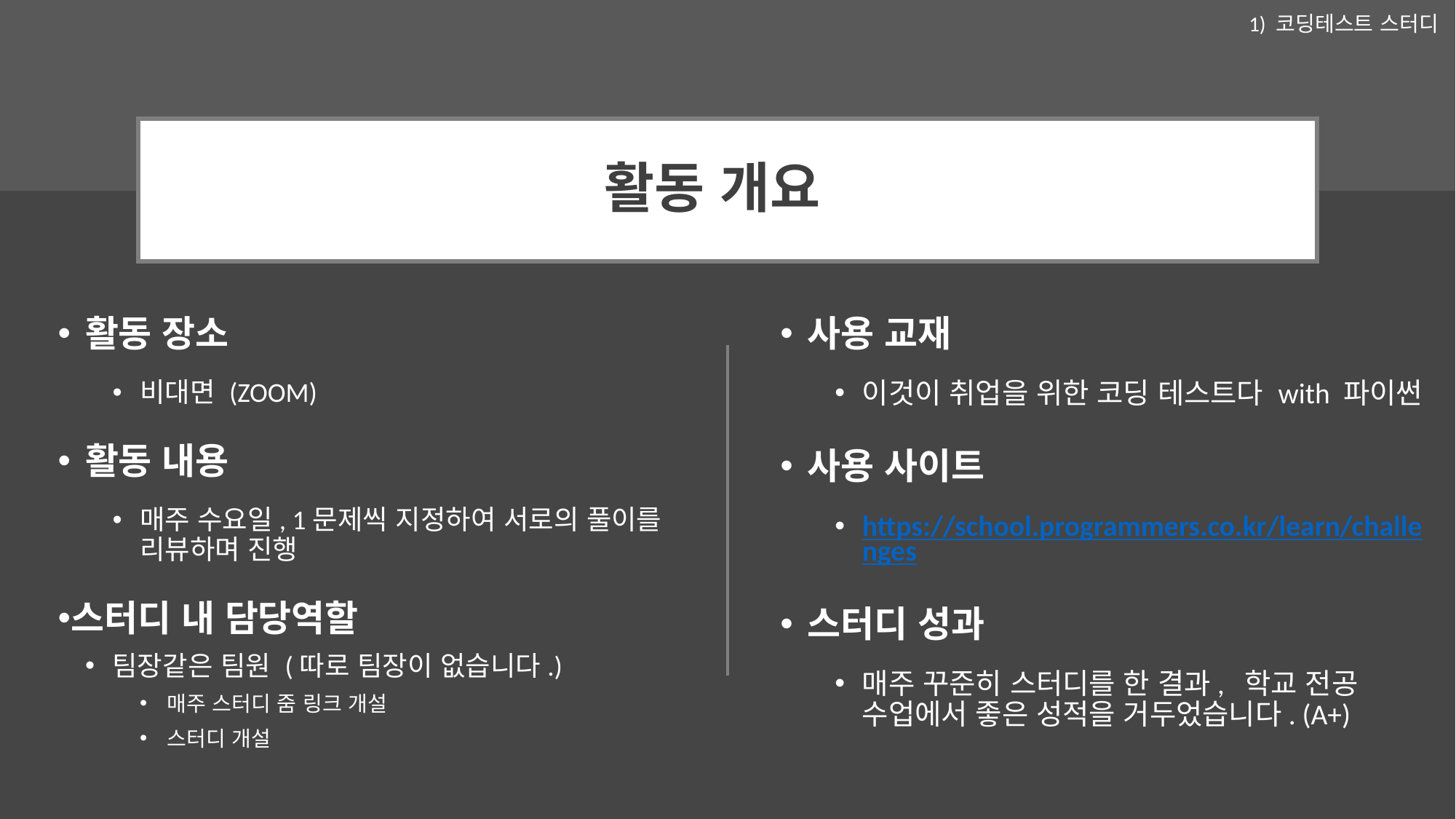

1) 코딩테스트 스터디

# 활동 개요
사용 교재

이것이 취업을 위한 코딩 테스트다 with 파이썬

사용 사이트

https://school.programmers.co.kr/learn/challenges

스터디 성과

매주 꾸준히 스터디를 한 결과,  학교 전공 수업에서 좋은 성적을 거두었습니다. (A+)

활동 장소

비대면 (ZOOM)

활동 내용

매주 수요일, 1문제씩 지정하여 서로의 풀이를 리뷰하며 진행

스터디 내 담당역할
팀장같은 팀원 (따로 팀장이 없습니다.)
매주 스터디 줌 링크 개설
스터디 개설